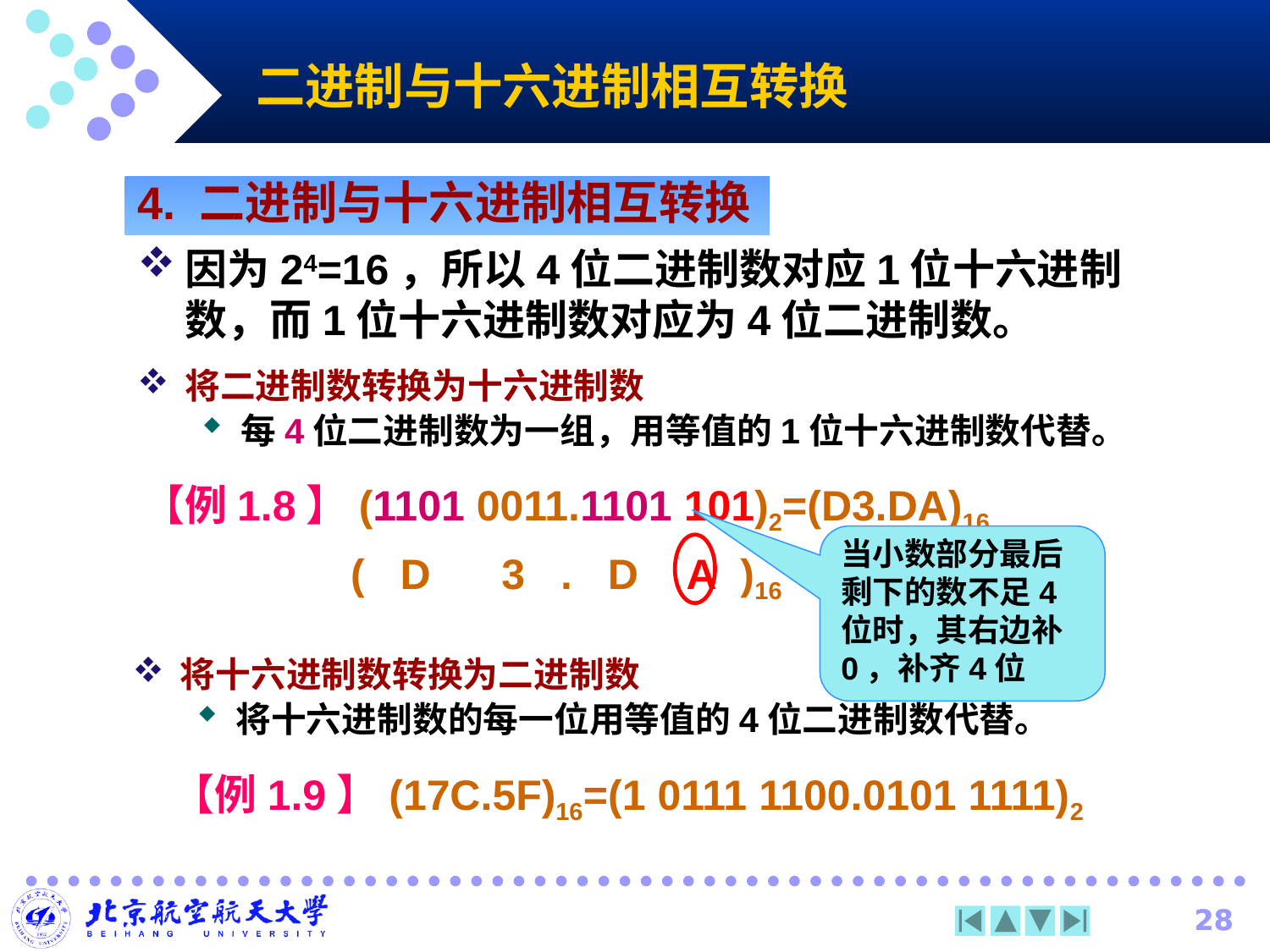

二进制与十六进制相互转换
4. 二进制与十六进制相互转换
因为24=16，所以4位二进制数对应1位十六进制数，而1位十六进制数对应为4位二进制数。
将二进制数转换为十六进制数
每4位二进制数为一组，用等值的1位十六进制数代替。
【例1.8】(1101 0011.1101 101)2=(D3.DA)16
当小数部分最后剩下的数不足4位时，其右边补0，补齐4位
        (   D      3   .   D    A  )16

将十六进制数转换为二进制数
将十六进制数的每一位用等值的4位二进制数代替。
【例1.9】(17C.5F)16=(1 0111 1100.0101 1111)2
28
28